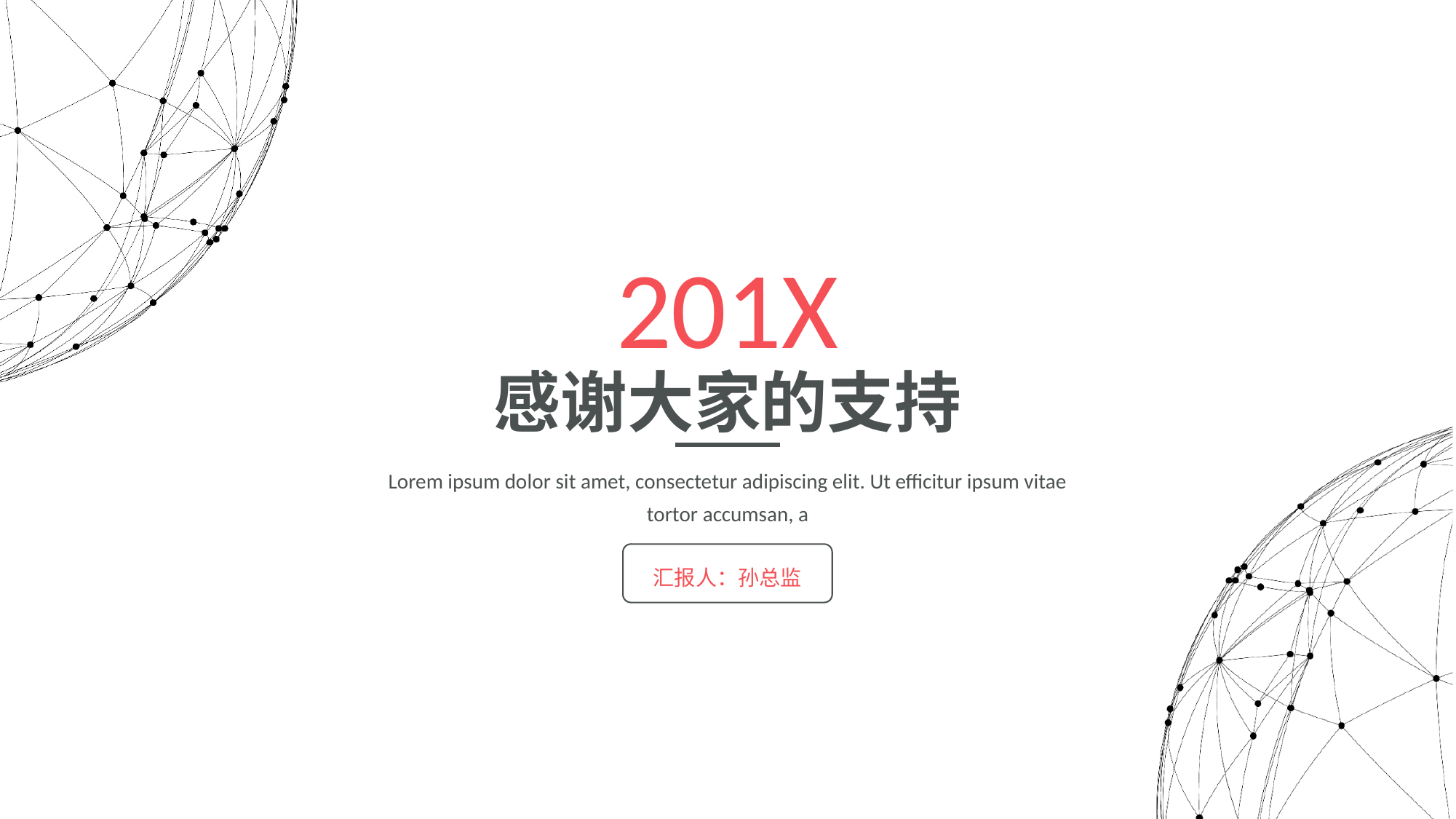

201X
感谢大家的支持
Lorem ipsum dolor sit amet, consectetur adipiscing elit. Ut efficitur ipsum vitae tortor accumsan, a
汇报人：孙总监